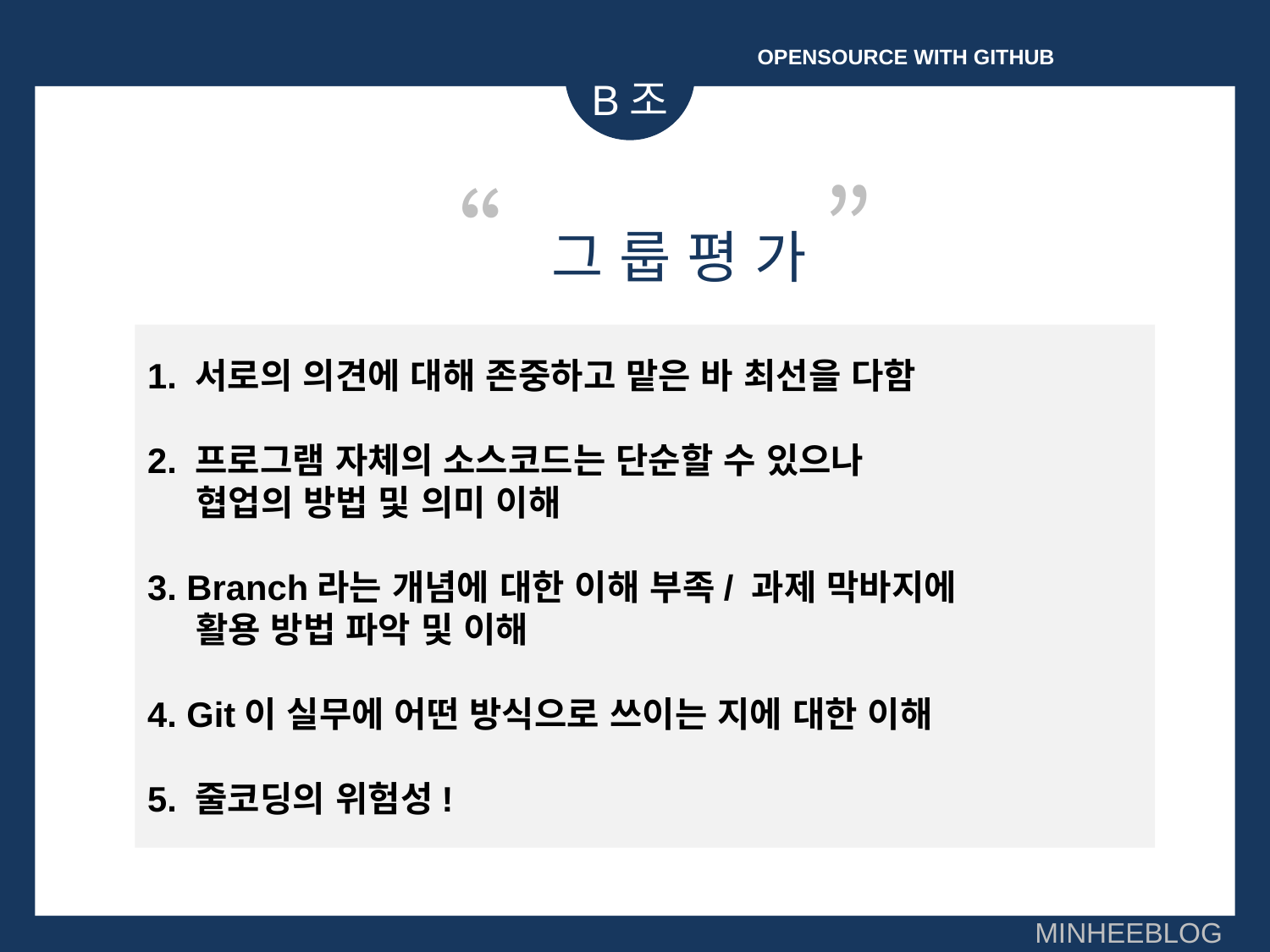

OPENSOURCE WITH GITHUB
B조

“ 그 룹 평 가 ”
1. 서로의 의견에 대해 존중하고 맡은 바 최선을 다함

2. 프로그램 자체의 소스코드는 단순할 수 있으나
    협업의 방법 및 의미 이해

3. Branch라는 개념에 대한 이해 부족/ 과제 막바지에
    활용 방법 파악 및 이해

4. Git이 실무에 어떤 방식으로 쓰이는 지에 대한 이해

5. 줄코딩의 위험성!
MINHEEBLOG